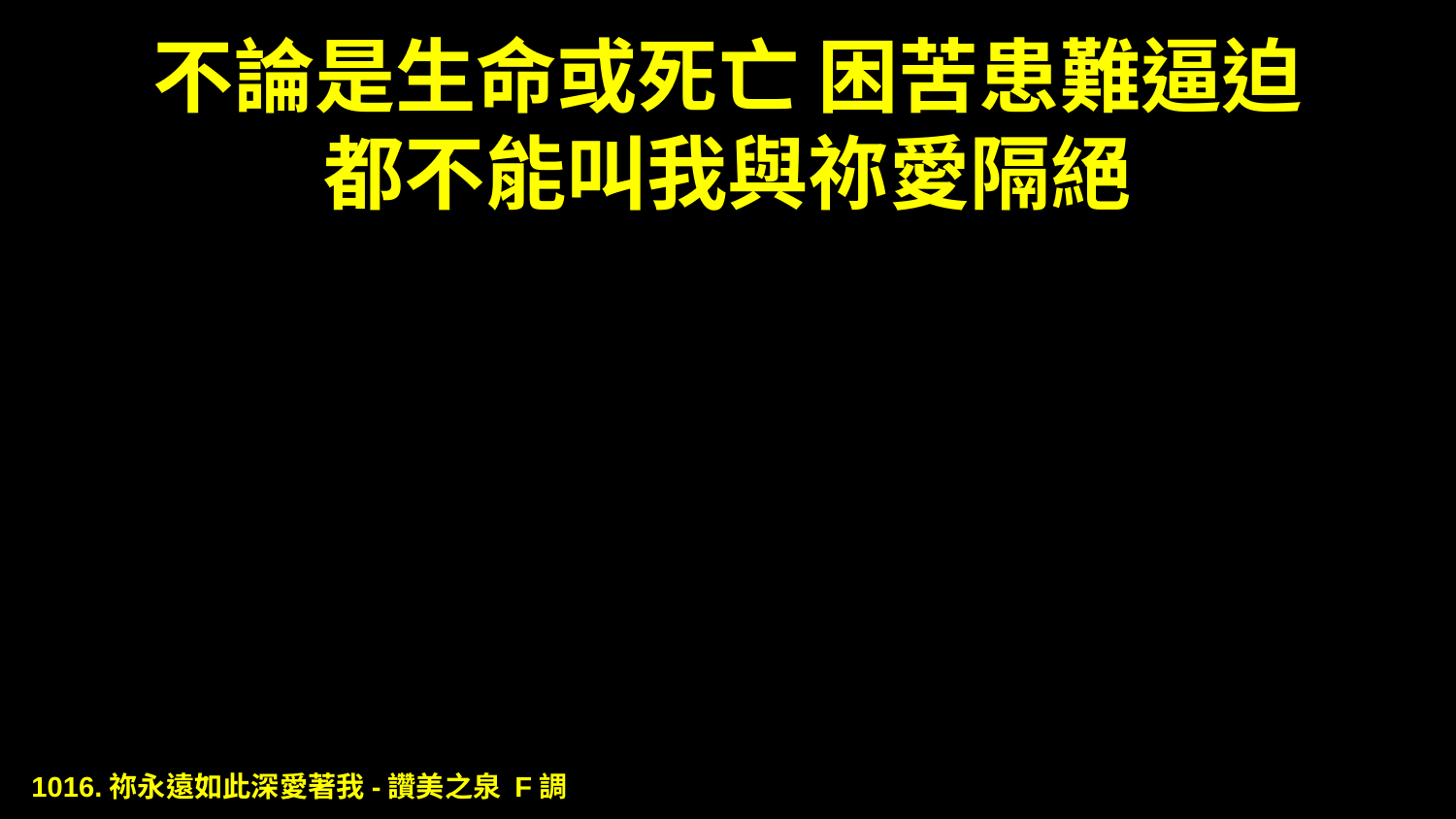

# 不論是生命或死亡 困苦患難逼迫 都不能叫我與祢愛隔絕
1016.祢永遠如此深愛著我-讚美之泉 F調